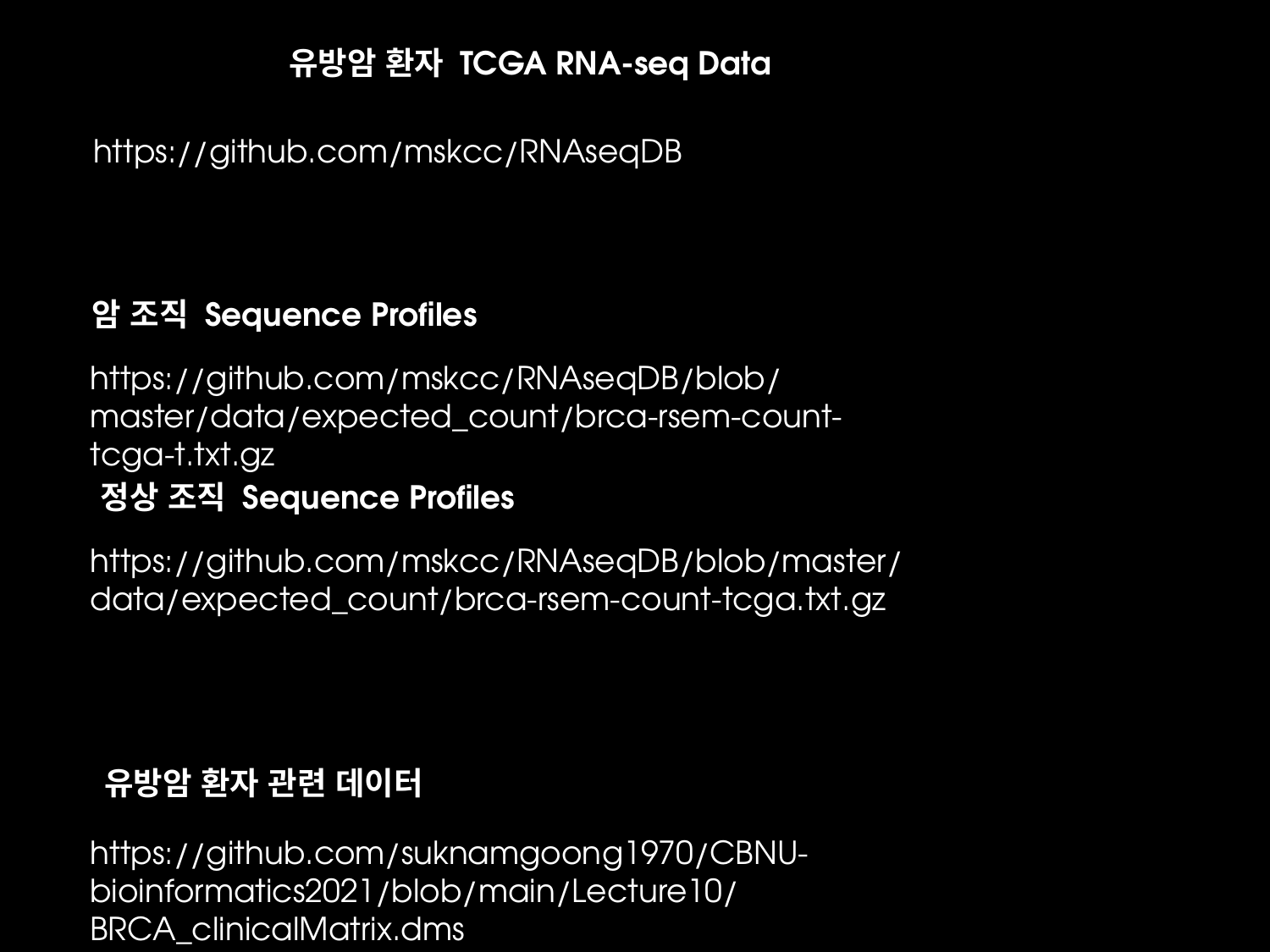

유방암 환자 TCGA RNA-seq Data
https://github.com/mskcc/RNAseqDB
암 조직 Sequence Profiles
https://github.com/mskcc/RNAseqDB/blob/master/data/expected_count/brca-rsem-count-tcga-t.txt.gz
정상 조직 Sequence Profiles
https://github.com/mskcc/RNAseqDB/blob/master/data/expected_count/brca-rsem-count-tcga.txt.gz
유방암 환자 관련 데이터
https://github.com/suknamgoong1970/CBNU-bioinformatics2021/blob/main/Lecture10/BRCA_clinicalMatrix.dms